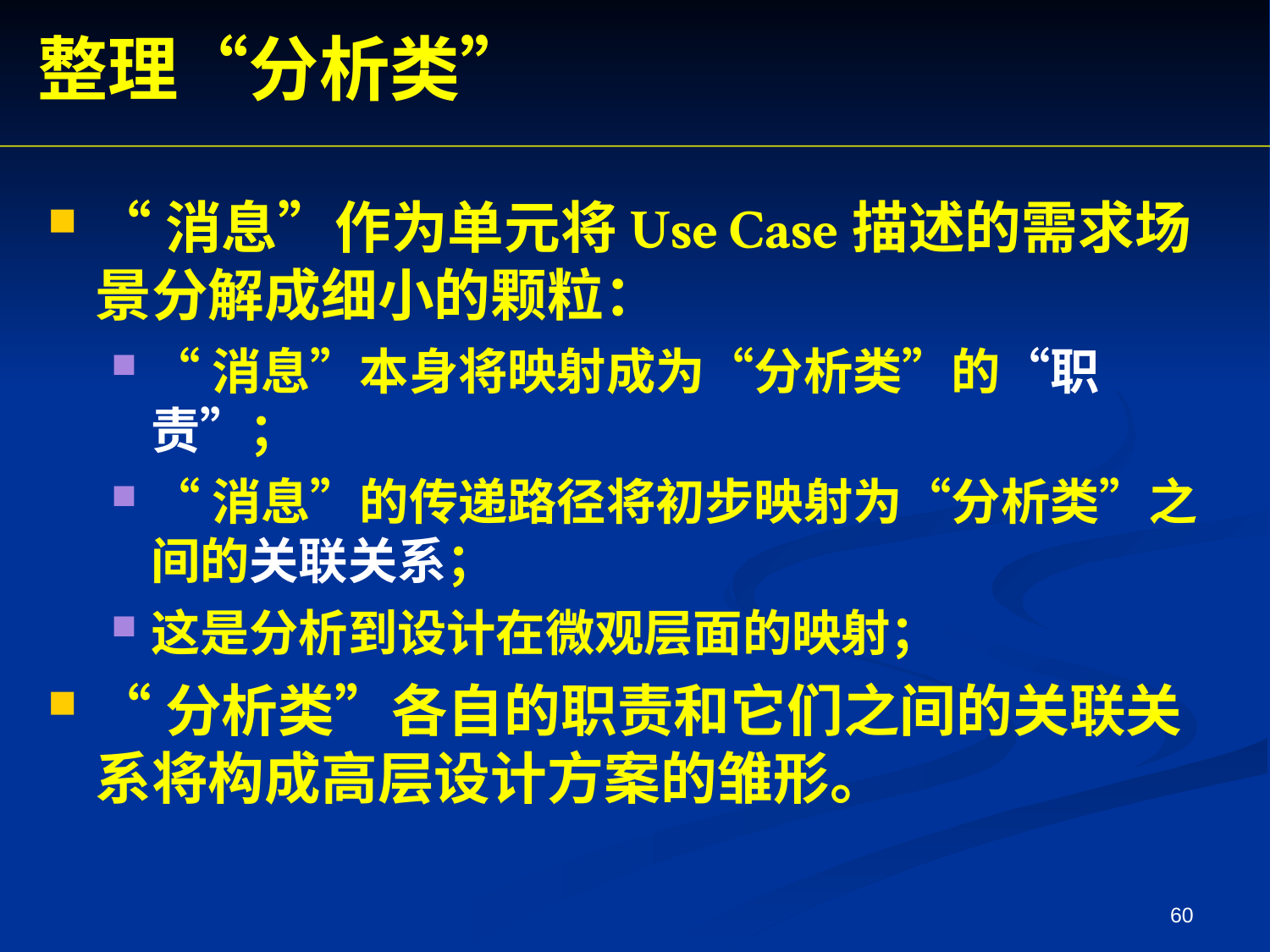

整理“分析类”

“消息”作为单元将Use Case描述的需求场景分解成细小的颗粒：
“消息”本身将映射成为“分析类”的“职责”；
“消息”的传递路径将初步映射为“分析类”之间的关联关系；
这是分析到设计在微观层面的映射；
“分析类”各自的职责和它们之间的关联关系将构成高层设计方案的雏形。
60